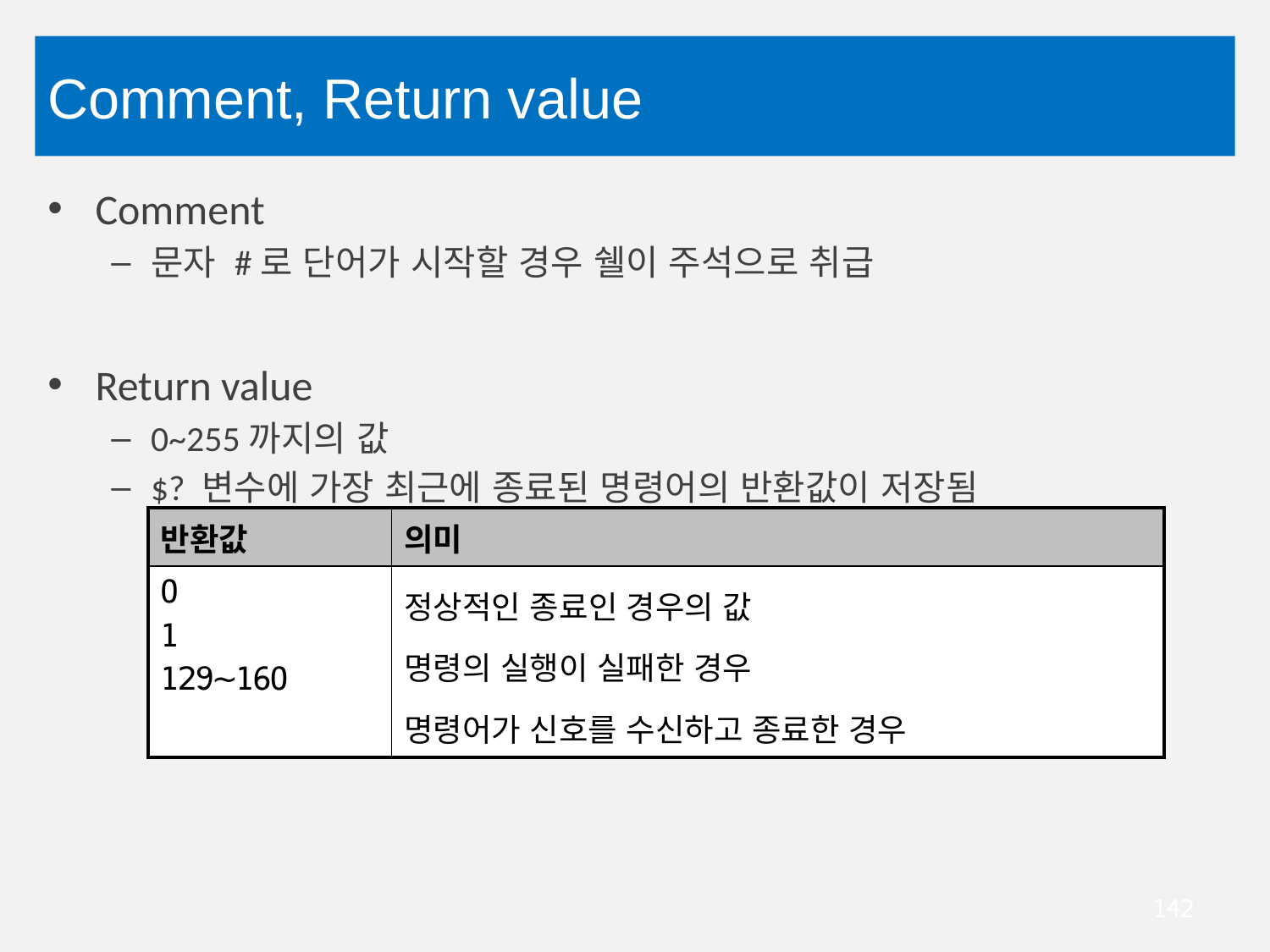

# Comment, Return value
Comment
문자 #로 단어가 시작할 경우 쉘이 주석으로 취급

Return value
0~255까지의 값
$? 변수에 가장 최근에 종료된 명령어의 반환값이 저장됨
| 반환값 | 의미 |
| --- | --- |
| 0 1 129~160 | 정상적인 종료인 경우의 값 명령의 실행이 실패한 경우 명령어가 신호를 수신하고 종료한 경우 |
142